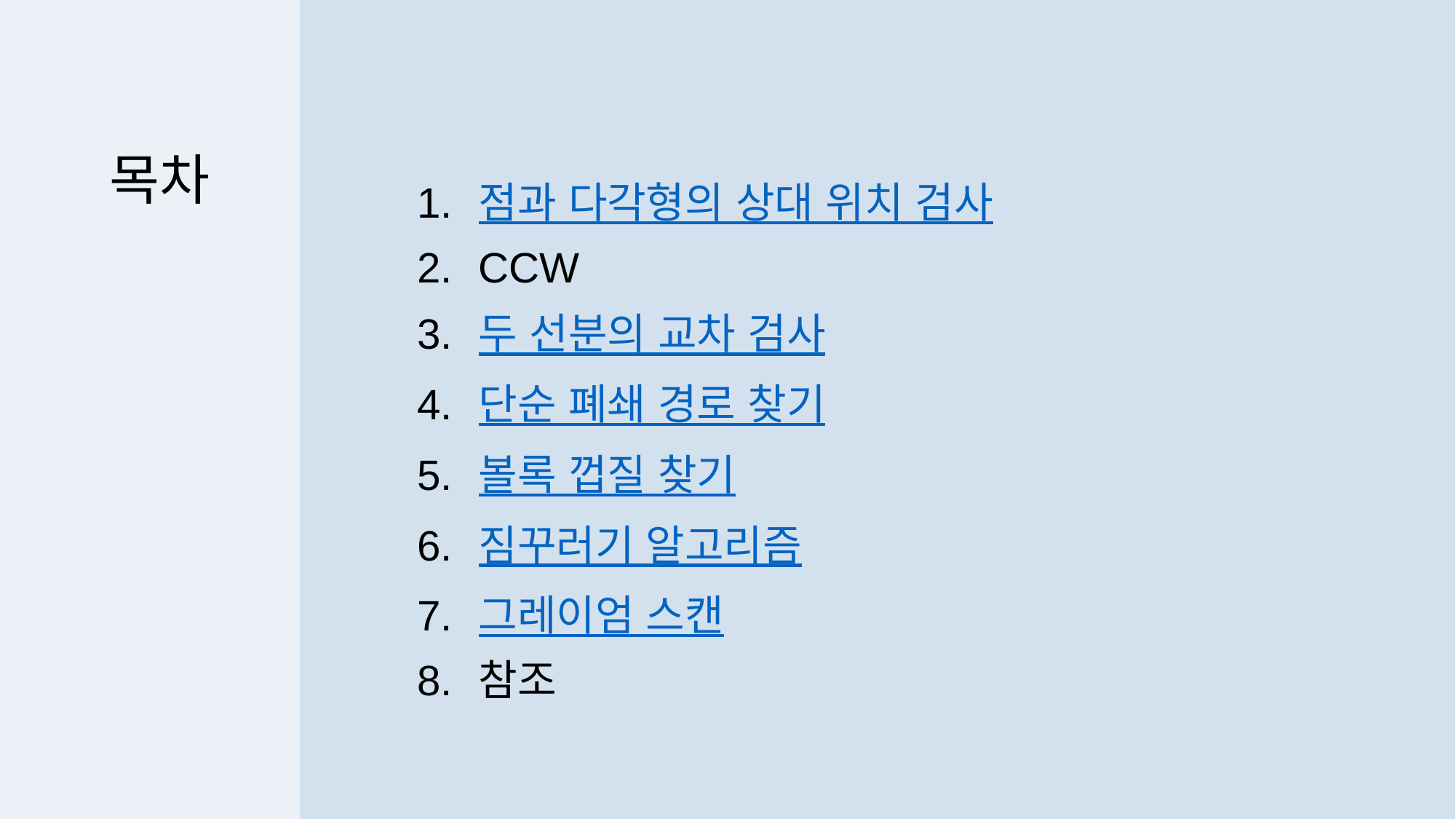

점과 다각형의 상대 위치 검사
CCW
두 선분의 교차 검사
단순 폐쇄 경로 찾기
볼록 껍질 찾기
짐꾸러기 알고리즘
그레이엄 스캔
참조